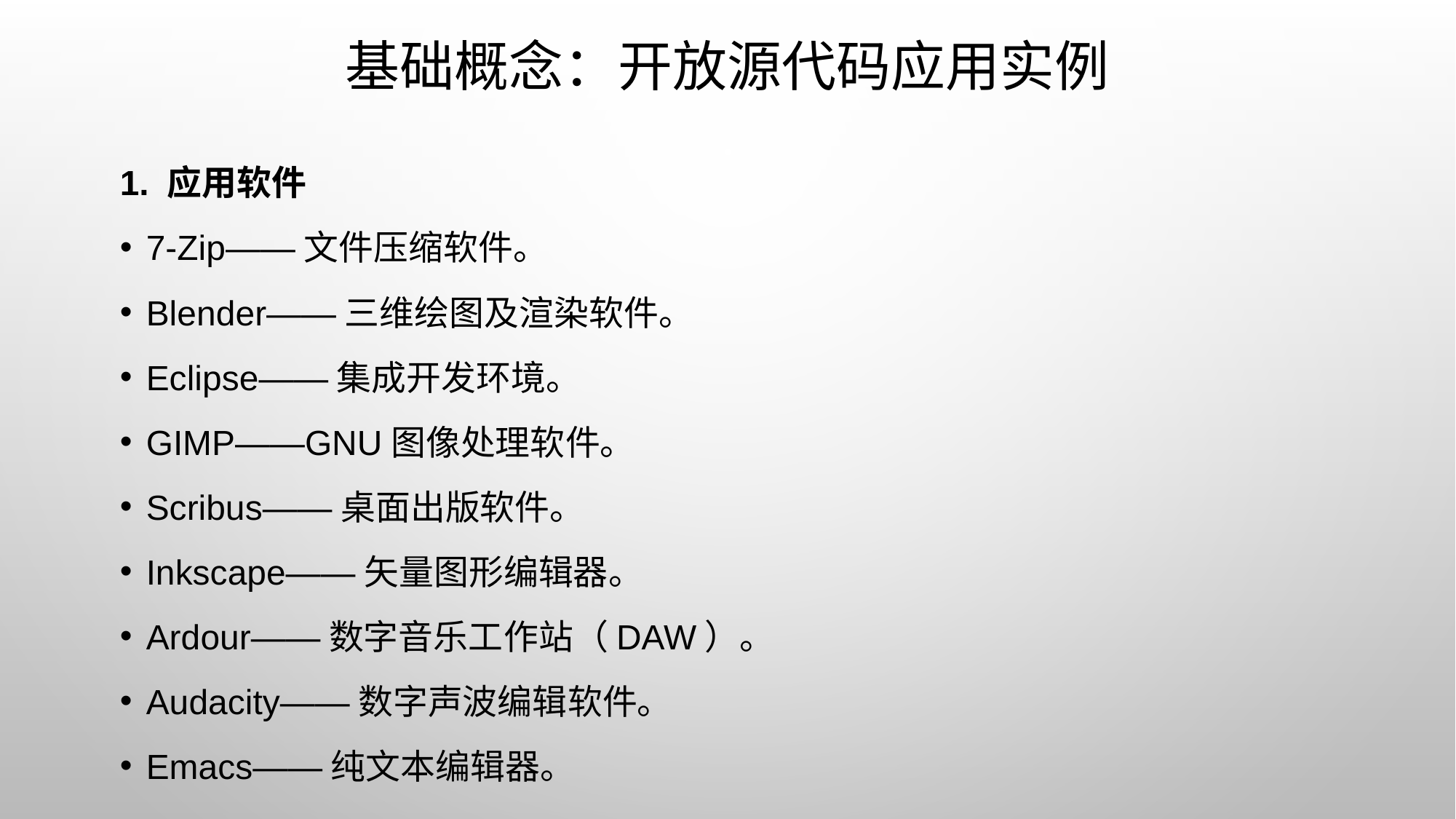

# 基础概念：开放源代码应用实例
1. 应用软件
7-Zip——文件压缩软件。
Blender——三维绘图及渲染软件。
Eclipse——集成开发环境。
GIMP——GNU图像处理软件。
Scribus——桌面出版软件。
Inkscape——矢量图形编辑器。
Ardour——数字音乐工作站（DAW）。
Audacity——数字声波编辑软件。
Emacs——纯文本编辑器。